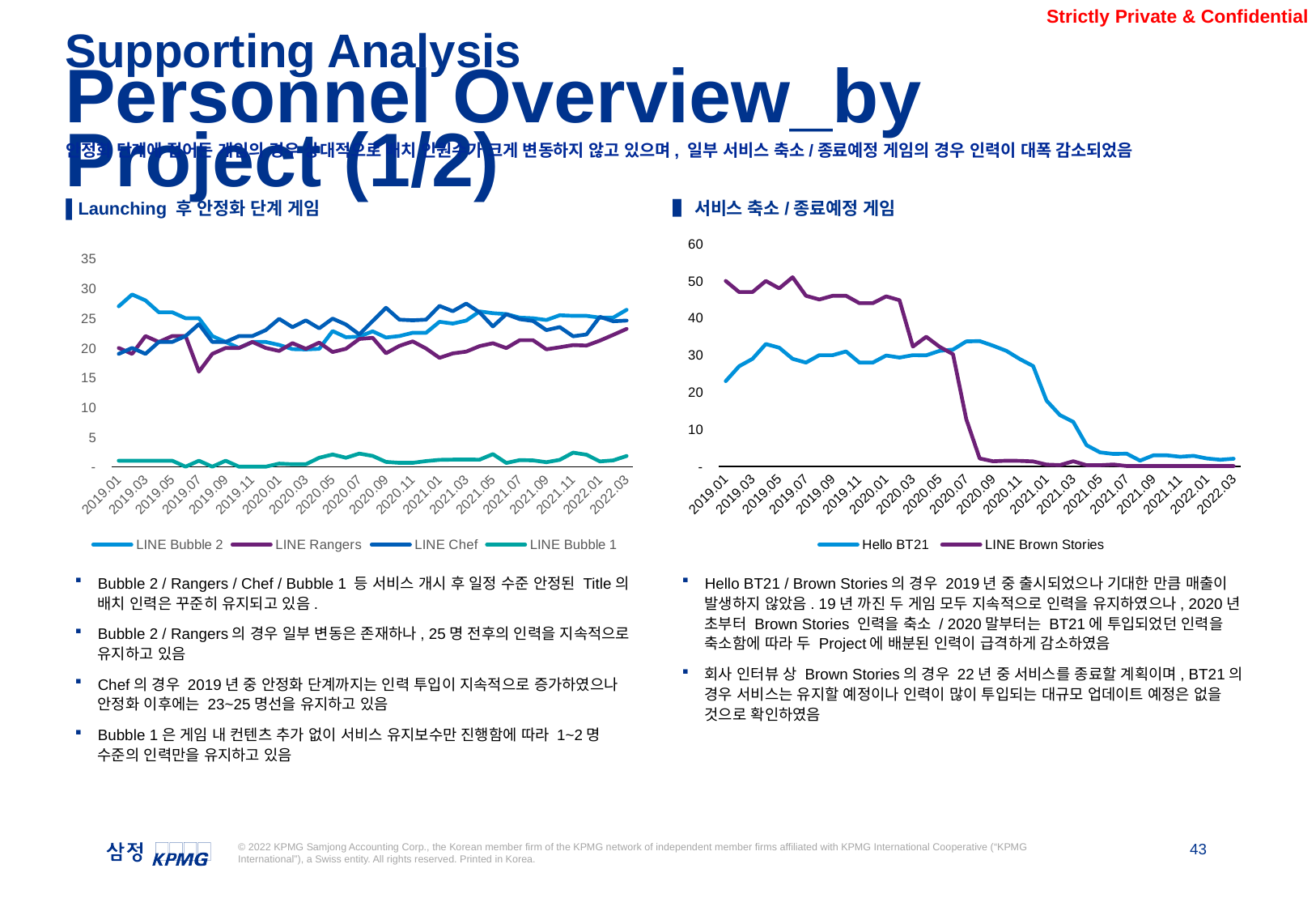

Supporting Analysis
Personnel Overview_by Project (1/2)
안정화 단계에 접어든 게임의 경우 상대적으로 배치 인원수가 크게 변동하지 않고 있으며, 일부 서비스 축소/종료예정 게임의 경우 인력이 대폭 감소되었음
▌Launching 후 안정화 단계 게임
▌서비스 축소/종료예정 게임

### Chart

| Category | Hello BT21  | LINE Brown Stories |
|---|---|---|
| 2019.01 | 23.0 | 50.0 |
| 2019.02 | 27.0 | 47.0 |
| 2019.03 | 29.0 | 47.0 |
| 2019.04 | 33.0 | 50.0 |
| 2019.05 | 32.0 | 48.0 |
| 2019.06 | 29.0 | 51.0 |
| 2019.07 | 28.0 | 46.0 |
| 2019.08 | 30.0 | 45.0 |
| 2019.09 | 30.0 | 46.0 |
| 2019.10 | 31.0 | 46.0 |
| 2019.11 | 28.0 | 44.0 |
| 2019.12 | 28.0 | 44.0 |
| 2020.01 | 29.900000000000002 | 45.85 |
| 2020.02 | 29.35 | 44.8 |
| 2020.03 | 30.0 | 32.3 |
| 2020.04 | 29.95 | 34.95 |
| 2020.05 | 31.15 | 32.25 |
| 2020.06 | 31.5 | 30.25 |
| 2020.07 | 33.709999999999994 | 12.709999999999999 |
| 2020.08 | 33.79 | 2.14 |
| 2020.09 | 32.55 | 1.39 |
| 2020.10 | 31.15 | 1.54 |
| 2020.11 | 28.95 | 1.5 |
| 2020.12 | 27.05 | 1.35 |
| 2021.01 | 17.75 | 0.5 |
| 2021.02 | 13.85 | 0.35 |
| 2021.03 | 12.0 | 1.4 |
| 2021.04 | 5.72 | 0.33 |
| 2021.05 | 3.8 | 0.33 |
| 2021.06 | 3.37 | 0.52 |
| 2021.07 | 3.4299999999999997 | 0.11 |
| 2021.08 | 1.55 | 0.11 |
| 2021.09 | 3.0 | 0.1 |
| 2021.10 | 3.0 | 0.1 |
| 2021.11 | 2.61 | 0.1 |
| 2021.12 | 2.8499999999999996 | 0.1 |
| 2022.01 | 2.1500000000000004 | 0.1 |
| 2022.02 | 1.8 | 0.1 |
| 2022.03 | 2.08 | 0.1 |

### Chart

| Category | LINE Bubble 2 | LINE Rangers | LINE Chef | LINE Bubble 1 |
|---|---|---|---|---|
| 2019.01 | 27.0 | 20.0 | 19.0 | 1.0 |
| 2019.02 | 29.0 | 19.0 | 20.0 | 1.0 |
| 2019.03 | 28.0 | 22.0 | 19.0 | 1.0 |
| 2019.04 | 26.0 | 21.0 | 21.0 | 1.0 |
| 2019.05 | 26.0 | 22.0 | 21.0 | 1.0 |
| 2019.06 | 25.0 | 22.0 | 22.0 | 0.0 |
| 2019.07 | 25.0 | 16.0 | 24.0 | 1.0 |
| 2019.08 | 22.0 | 19.0 | 21.0 | 0.0 |
| 2019.09 | 21.0 | 20.0 | 21.0 | 1.0 |
| 2019.10 | 20.0 | 20.0 | 22.0 | 0.0 |
| 2019.11 | 21.0 | 21.0 | 22.0 | 0.0 |
| 2019.12 | 21.0 | 20.0 | 23.0 | 0.0 |
| 2020.01 | 20.5 | 19.490000000000002 | 24.900000000000006 | 0.51 |
| 2020.02 | 19.8 | 20.8 | 23.490000000000002 | 0.41000000000000003 |
| 2020.03 | 19.75 | 19.85 | 24.640000000000004 | 0.41000000000000003 |
| 2020.04 | 19.85 | 20.9 | 23.3 | 1.5000000000000002 |
| 2020.05 | 22.85 | 19.310000000000002 | 24.939999999999998 | 2.0500000000000003 |
| 2020.06 | 21.8 | 19.86 | 23.939999999999994 | 1.5000000000000002 |
| 2020.07 | 21.91 | 21.509999999999998 | 22.279999999999998 | 2.1999999999999997 |
| 2020.08 | 22.8 | 21.7 | 24.519999999999996 | 1.8100000000000003 |
| 2020.09 | 21.75 | 19.1 | 26.759999999999994 | 0.7999999999999999 |
| 2020.10 | 22.0 | 20.34 | 24.759999999999998 | 0.6499999999999999 |
| 2020.11 | 22.55 | 21.1 | 24.650000000000002 | 0.6499999999999999 |
| 2020.12 | 22.55 | 19.9 | 24.759999999999994 | 0.94 |
| 2021.01 | 24.4 | 18.33 | 27.07 | 1.15 |
| 2021.02 | 24.1 | 19.08 | 26.18 | 1.19 |
| 2021.03 | 24.6 | 19.38 | 27.47 | 1.2 |
| 2021.04 | 26.15 | 20.3 | 25.99 | 1.18 |
| 2021.05 | 25.85 | 20.79 | 23.62 | 2.11 |
| 2021.06 | 25.7 | 19.97 | 25.68 | 0.62 |
| 2021.07 | 25.1 | 21.3 | 24.84 | 1.11 |
| 2021.08 | 25.0 | 21.3 | 24.54 | 1.06 |
| 2021.09 | 24.7 | 19.76 | 23.0 | 0.75 |
| 2021.10 | 25.5 | 20.11 | 23.51 | 1.15 |
| 2021.11 | 25.4 | 20.48 | 21.959999999999994 | 2.36 |
| 2021.12 | 25.4 | 20.4 | 22.27 | 2.01 |
| 2022.01 | 25.1 | 21.230000000000004 | 25.23999999999999 | 0.88 |
| 2022.02 | 25.1 | 22.2 | 24.48999999999999 | 1.06 |
| 2022.03 | 26.42 | 23.2 | 24.609999999999996 | 1.8 |
Bubble 2 / Rangers / Chef / Bubble 1 등 서비스 개시 후 일정 수준 안정된 Title의 배치 인력은 꾸준히 유지되고 있음.
Bubble 2 / Rangers의 경우 일부 변동은 존재하나, 25명 전후의 인력을 지속적으로 유지하고 있음
Chef의 경우 2019년 중 안정화 단계까지는 인력 투입이 지속적으로 증가하였으나 안정화 이후에는 23~25명선을 유지하고 있음
Bubble 1은 게임 내 컨텐츠 추가 없이 서비스 유지보수만 진행함에 따라 1~2명 수준의 인력만을 유지하고 있음
Hello BT21 / Brown Stories의 경우 2019년 중 출시되었으나 기대한 만큼 매출이 발생하지 않았음. 19년 까진 두 게임 모두 지속적으로 인력을 유지하였으나, 2020년 초부터 Brown Stories 인력을 축소 / 2020말부터는 BT21에 투입되었던 인력을 축소함에 따라 두 Project에 배분된 인력이 급격하게 감소하였음
회사 인터뷰 상 Brown Stories의 경우 22년 중 서비스를 종료할 계획이며, BT21의 경우 서비스는 유지할 예정이나 인력이 많이 투입되는 대규모 업데이트 예정은 없을 것으로 확인하였음